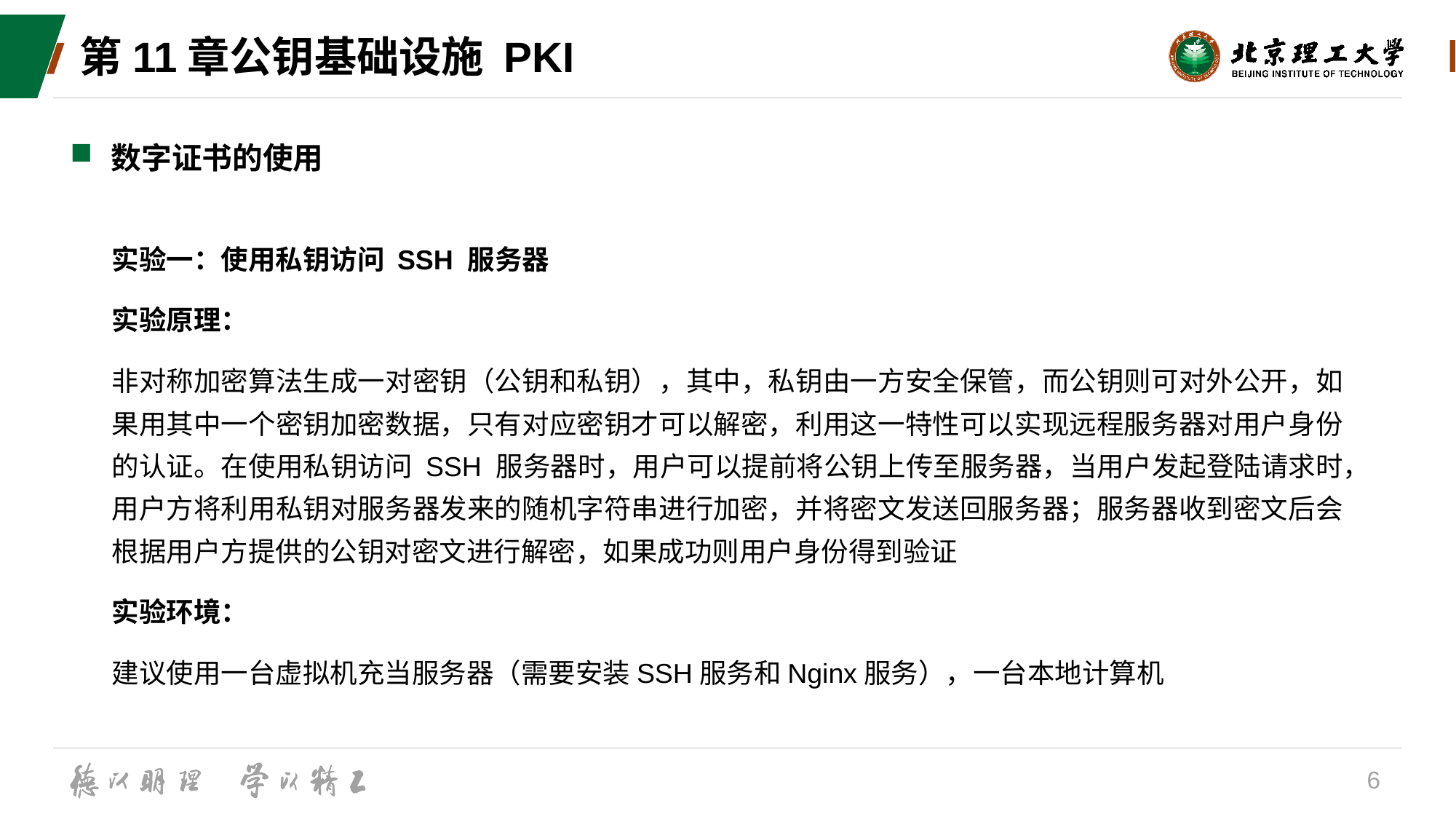

# 第11章公钥基础设施 PKI
数字证书的使用
实验一：使用私钥访问 SSH 服务器
实验原理：
非对称加密算法生成一对密钥（公钥和私钥），其中，私钥由一方安全保管，而公钥则可对外公开，如果用其中一个密钥加密数据，只有对应密钥才可以解密，利用这一特性可以实现远程服务器对用户身份的认证。在使用私钥访问 SSH 服务器时，用户可以提前将公钥上传至服务器，当用户发起登陆请求时，用户方将利用私钥对服务器发来的随机字符串进行加密，并将密文发送回服务器；服务器收到密文后会根据用户方提供的公钥对密文进行解密，如果成功则用户身份得到验证
实验环境：
建议使用一台虚拟机充当服务器（需要安装SSH服务和Nginx服务），一台本地计算机